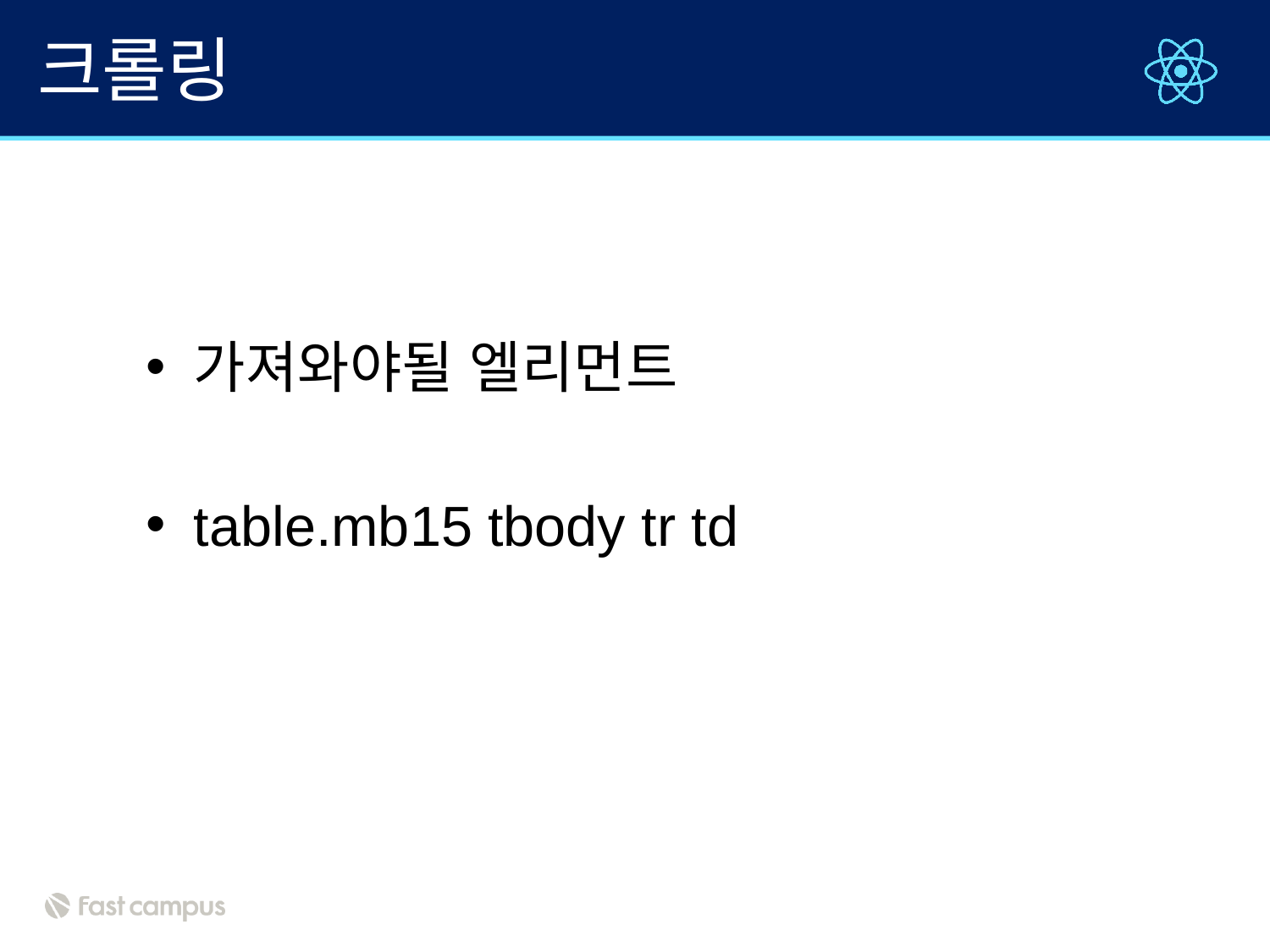

# 크롤링

가져와야될 엘리먼트

table.mb15 tbody tr td